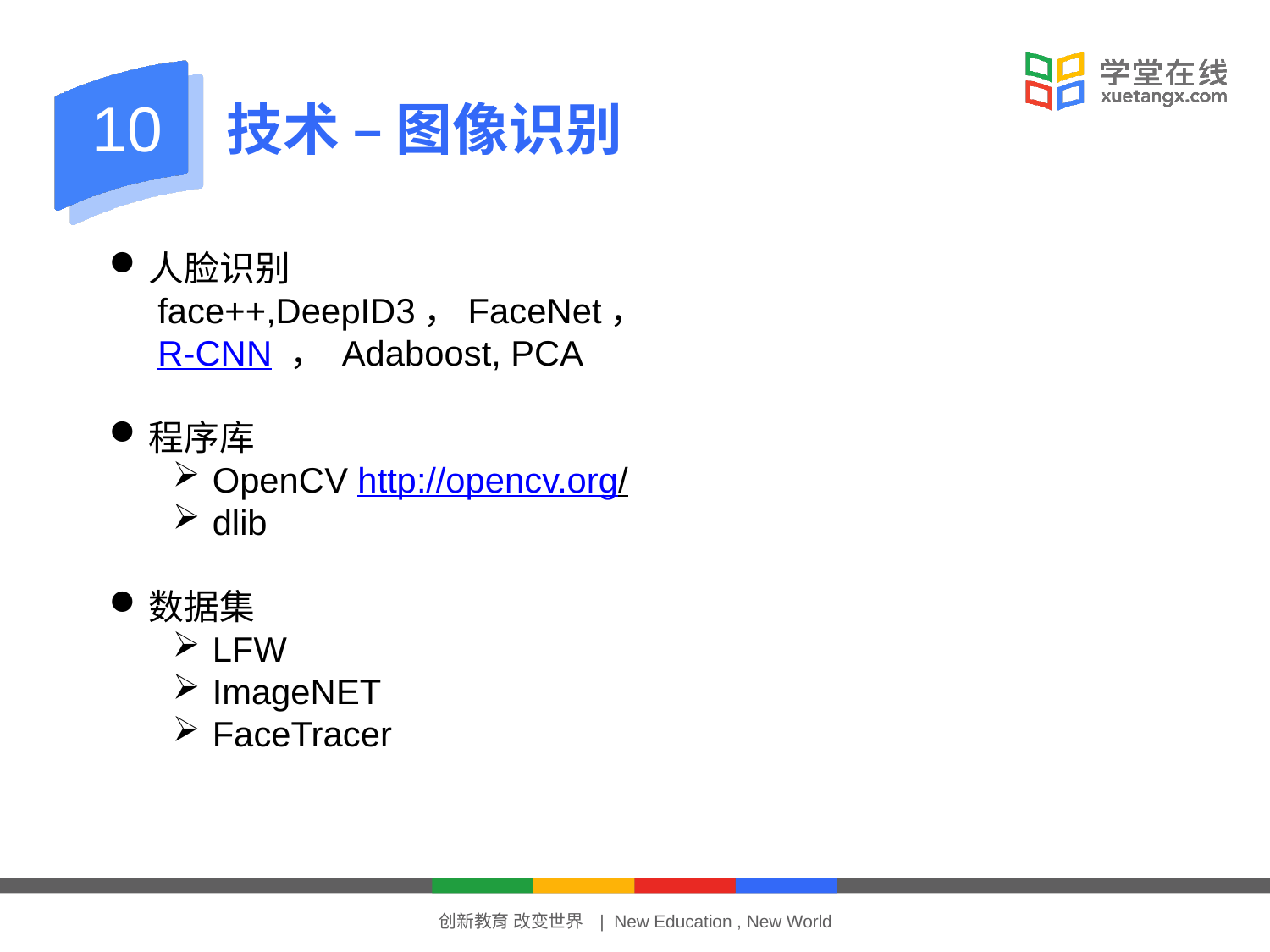

10
技术 – 图像识别
人脸识别
     face++,DeepID3，FaceNet，
     R-CNN ， Adaboost, PCA

程序库
OpenCV http://opencv.org/
dlib

数据集
LFW
ImageNET
FaceTracer